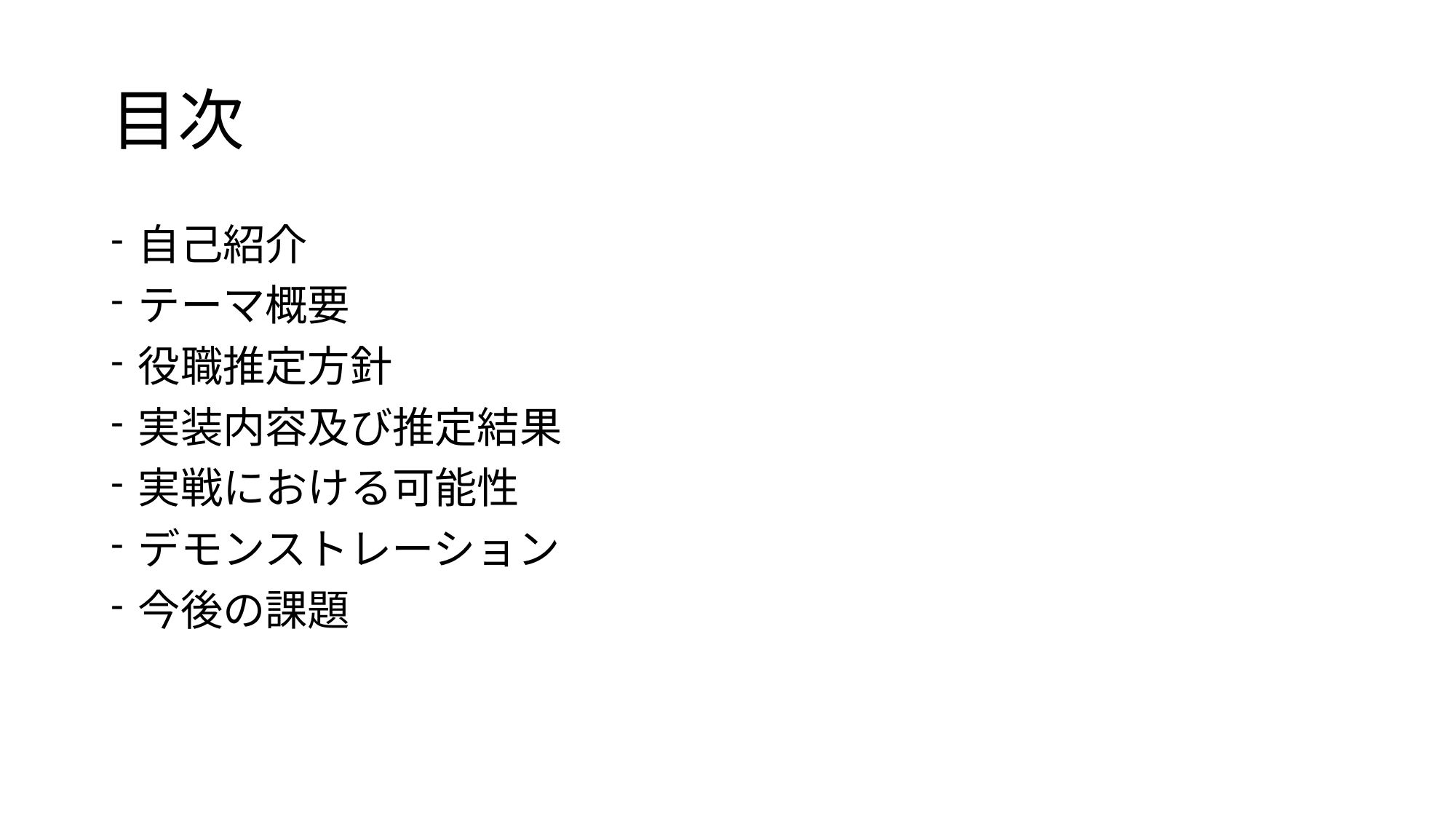

# 目次
自己紹介
テーマ概要
役職推定方針
実装内容及び推定結果
実戦における可能性
デモンストレーション
今後の課題